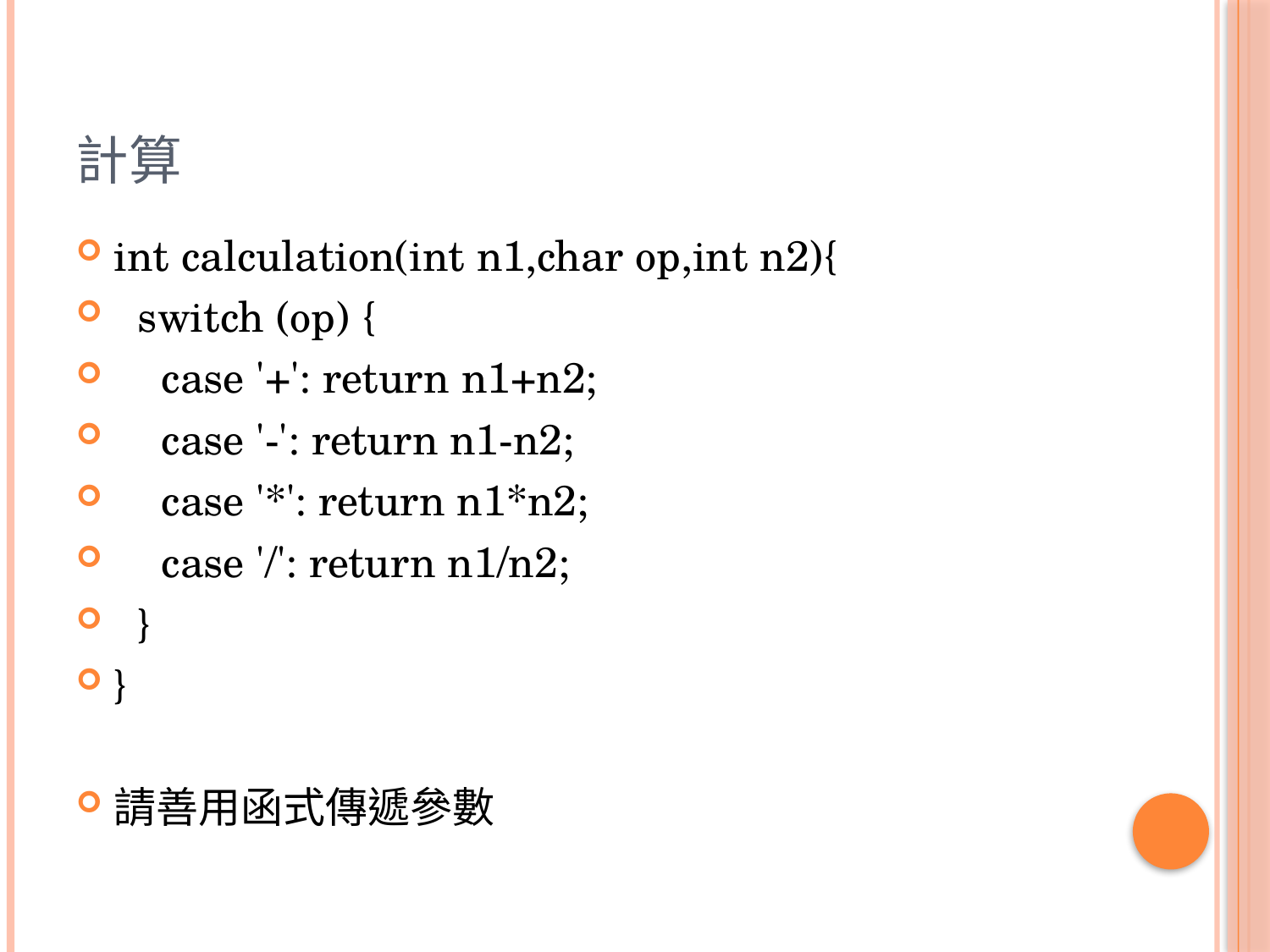

# 計算
int calculation(int n1,char op,int n2){
  switch (op) {
    case '+': return n1+n2;
    case '-': return n1-n2;
    case '*': return n1*n2;
    case '/': return n1/n2;
  }
}

請善用函式傳遞參數